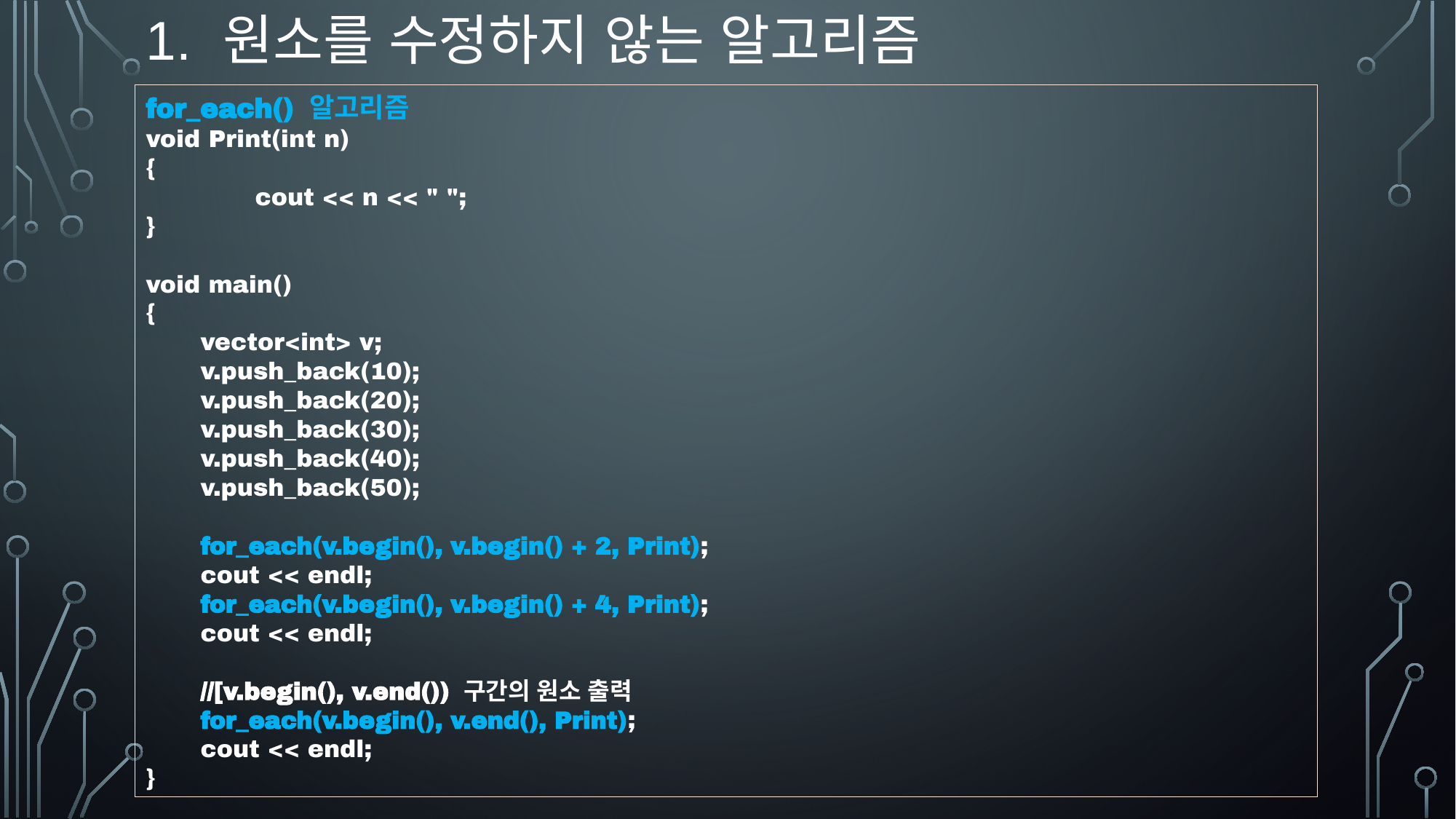

# 1. 원소를 수정하지 않는 알고리즘
for_each() 알고리즘
void Print(int n)
{
	cout << n << " ";
}

void main()
{
vector<int> v;
v.push_back(10);
v.push_back(20);
v.push_back(30);
v.push_back(40);
v.push_back(50);

for_each(v.begin(), v.begin() + 2, Print);
cout << endl;
for_each(v.begin(), v.begin() + 4, Print);
cout << endl;

//[v.begin(), v.end()) 구간의 원소 출력
for_each(v.begin(), v.end(), Print);
cout << endl;
}